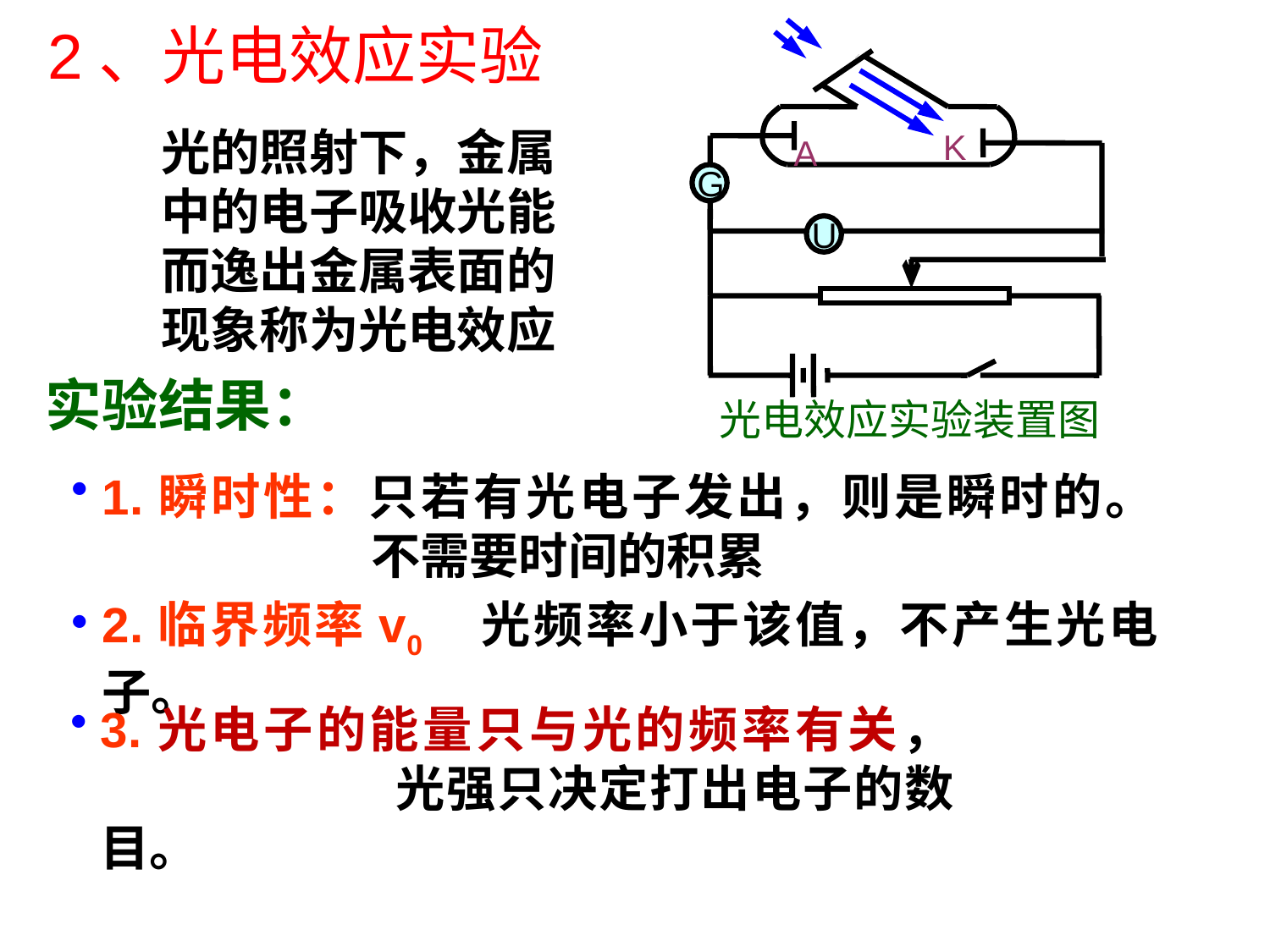

K

A

G

U

光电效应实验装置图
2、光电效应实验
光的照射下，金属中的电子吸收光能而逸出金属表面的现象称为光电效应
实验结果：
1.瞬时性：只若有光电子发出，则是瞬时的。
                        不需要时间的积累
2.临界频率v0    光频率小于该值，不产生光电子。
3.光电子的能量只与光的频率有关，
                       光强只决定打出电子的数目。